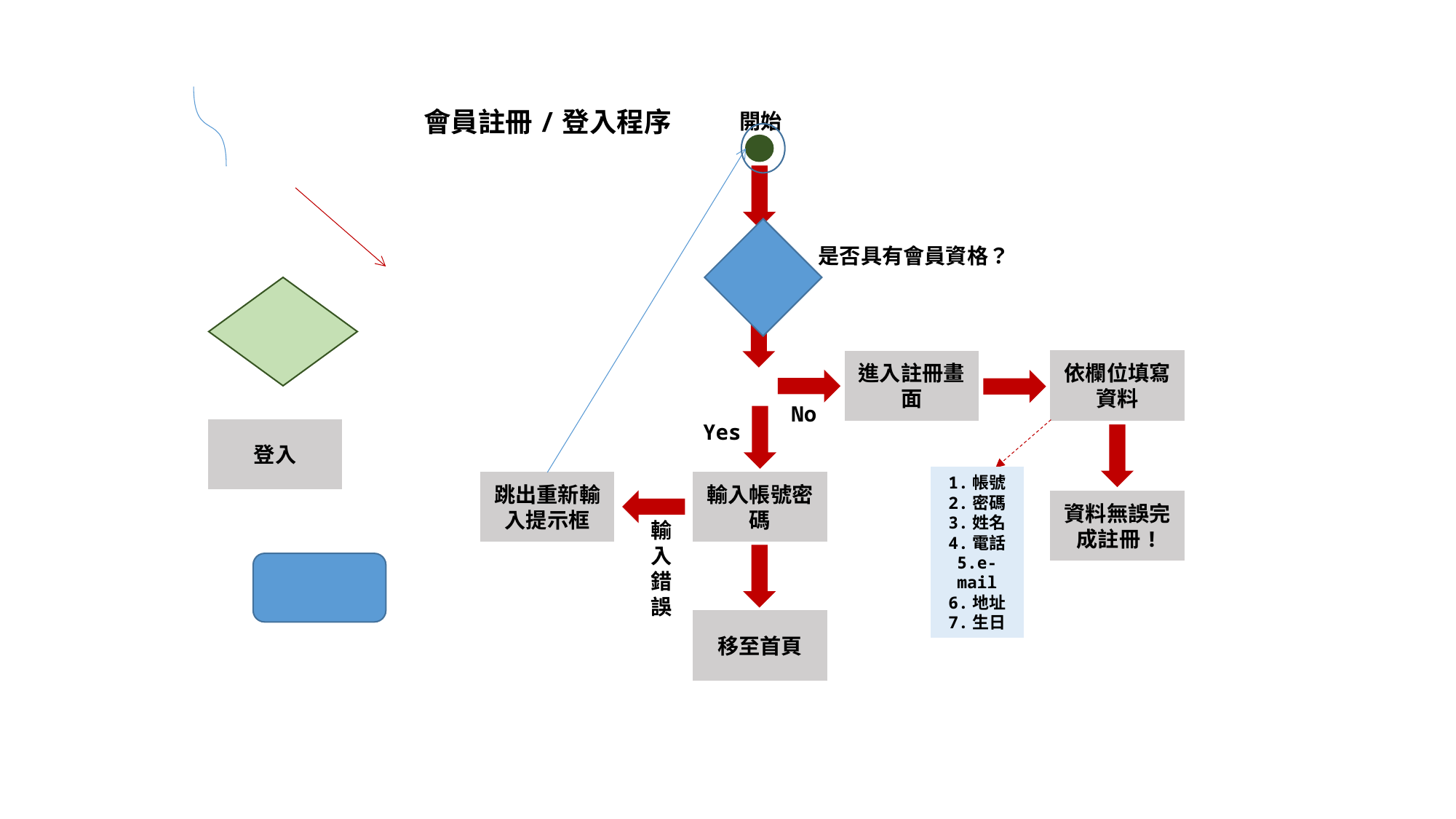

會員註冊/登入程序
開始

是否具有會員資格？

登入
依欄位填寫資料
進入註冊畫面

No

Yes

跳出重新輸入提示框
輸入帳號密碼

資料無誤完成註冊!
輸
入
錯
誤

移至首頁

1.帳號
2.密碼
3.姓名
4.電話
5.e-mail
6.地址
7.生日